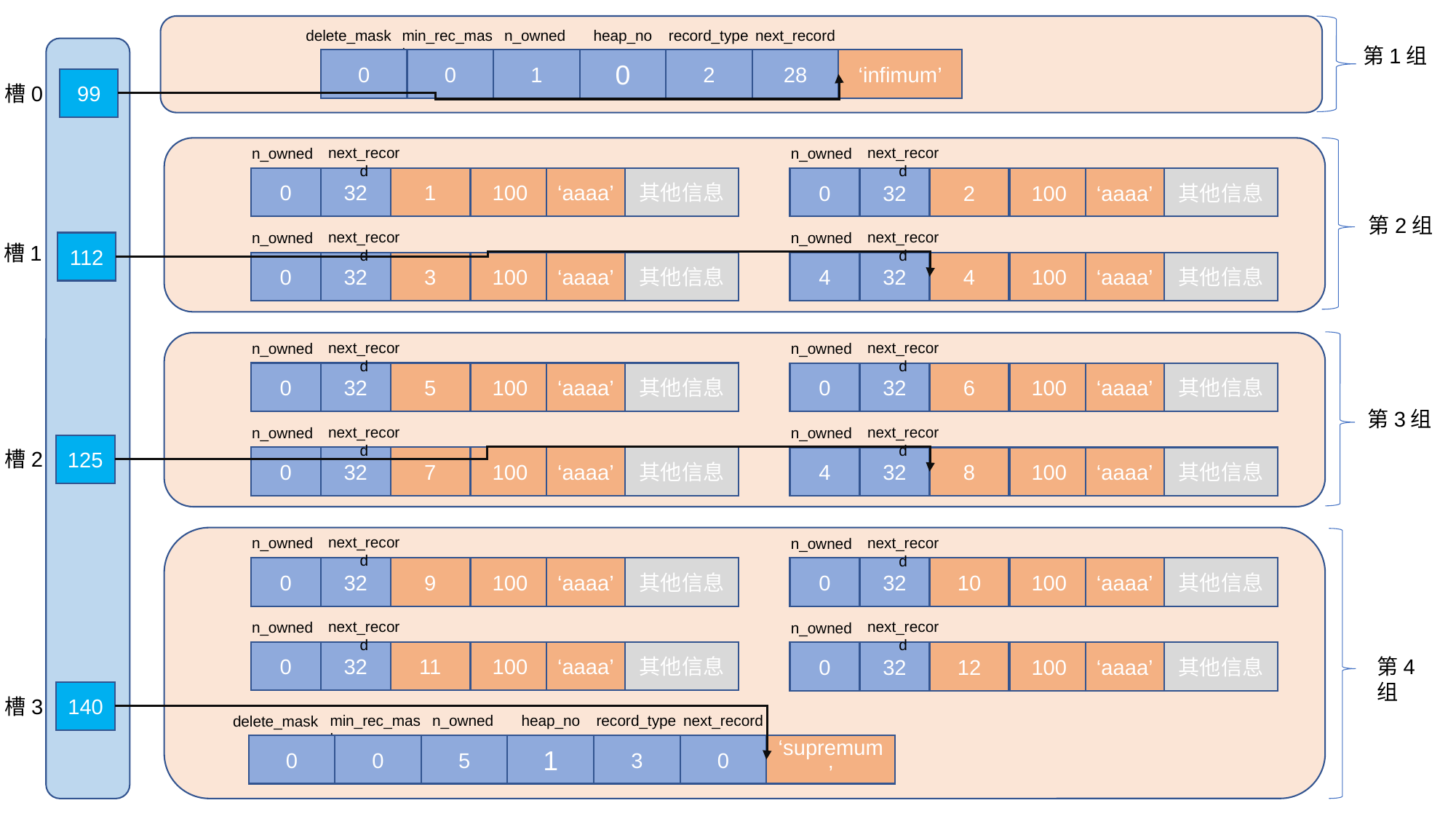

min_rec_mask
n_owned
heap_no
record_type
next_record
delete_mask
第1组

0
0
1
0
2
28
‘infimum’
99
槽0

next_record

next_record
n_owned
n_owned
0
100
‘aaaa’
其他信息
32
1
0
100
‘aaaa’
其他信息
32
2
第2组
next_record
next_record
n_owned
n_owned
112
槽1
0
100
‘aaaa’
其他信息
32
3
4
100
‘aaaa’
其他信息
32
4

next_record
next_record
n_owned
n_owned
0
100
‘aaaa’
其他信息
32
5
0
100
‘aaaa’
其他信息
32
6
第3组
next_record
next_record
n_owned
n_owned
125
槽2
0
100
‘aaaa’
其他信息
32
7
4
100
‘aaaa’
其他信息
32
8

next_record
next_record
n_owned

n_owned
0
100
‘aaaa’
其他信息
32
9
0
100
‘aaaa’
其他信息
32
10
next_record
next_record
n_owned
n_owned
0
100
‘aaaa’
其他信息
32
11
0
100
‘aaaa’
其他信息
32
12
第4组
140
槽3
min_rec_mask
n_owned
heap_no
record_type
next_record
delete_mask
0
0
5
1
3
0
‘supremum’